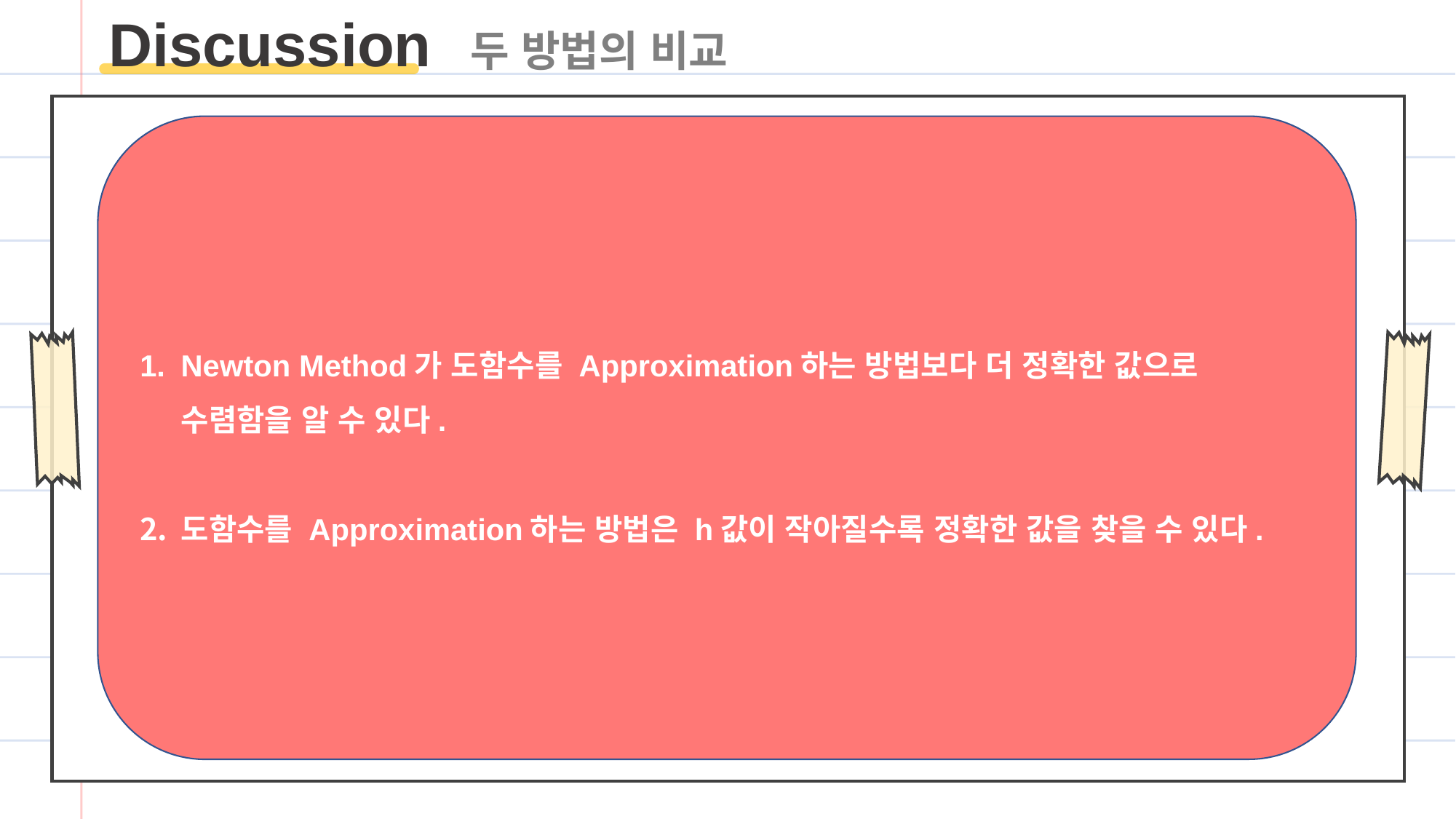

Discussion  두 방법의 비교

Newton Method가 도함수를 Approximation하는 방법보다 더 정확한 값으로 수렴함을 알 수 있다.

도함수를 Approximation하는 방법은 h값이 작아질수록 정확한 값을 찾을 수 있다.